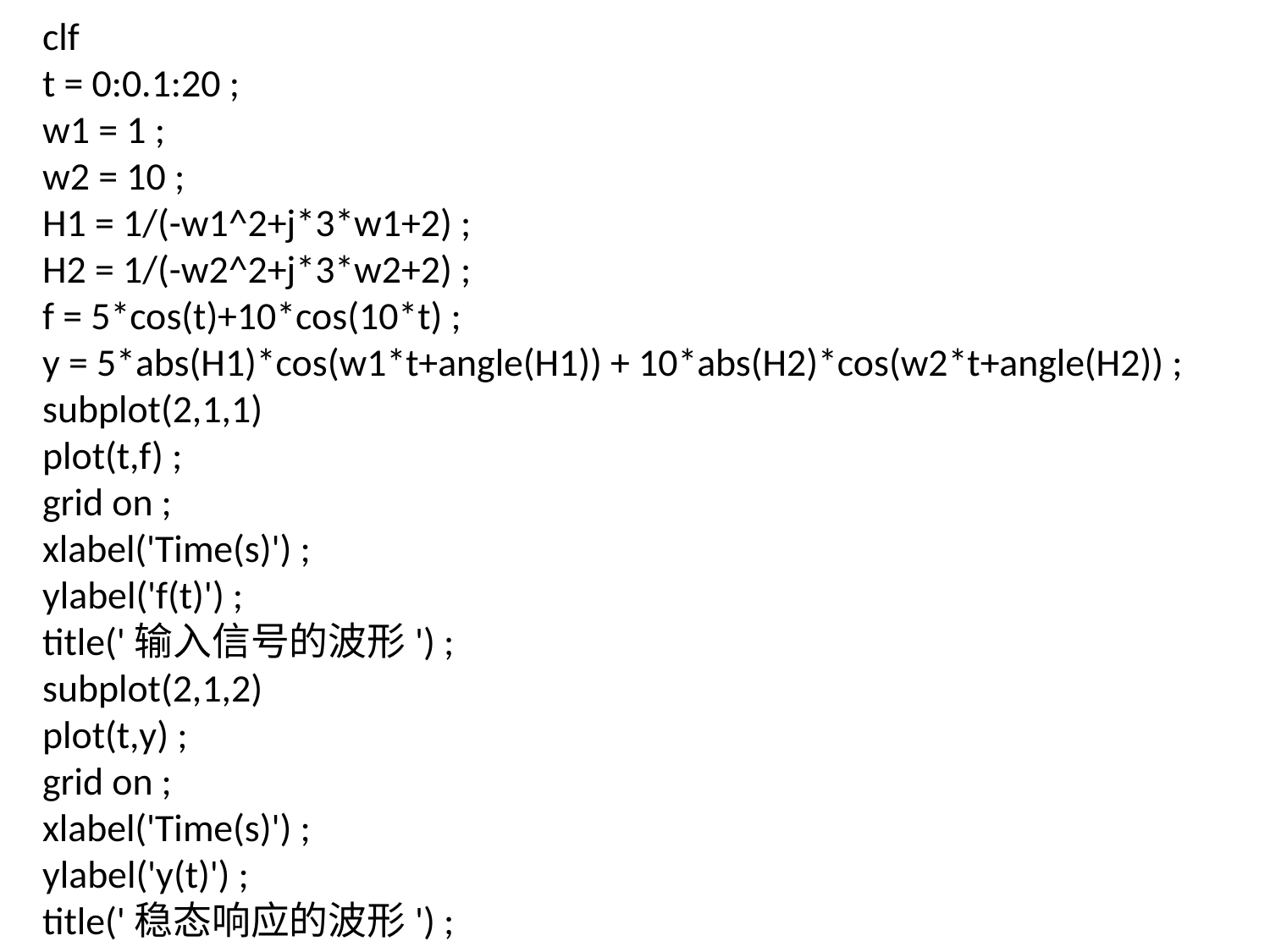

clf
t = 0:0.1:20 ;
w1 = 1 ;
w2 = 10 ;
H1 = 1/(-w1^2+j*3*w1+2) ;
H2 = 1/(-w2^2+j*3*w2+2) ;
f = 5*cos(t)+10*cos(10*t) ;
y = 5*abs(H1)*cos(w1*t+angle(H1)) + 10*abs(H2)*cos(w2*t+angle(H2)) ;
subplot(2,1,1)
plot(t,f) ;
grid on ;
xlabel('Time(s)') ;
ylabel('f(t)') ;
title('输入信号的波形') ;
subplot(2,1,2)
plot(t,y) ;
grid on ;
xlabel('Time(s)') ;
ylabel('y(t)') ;
title('稳态响应的波形') ;